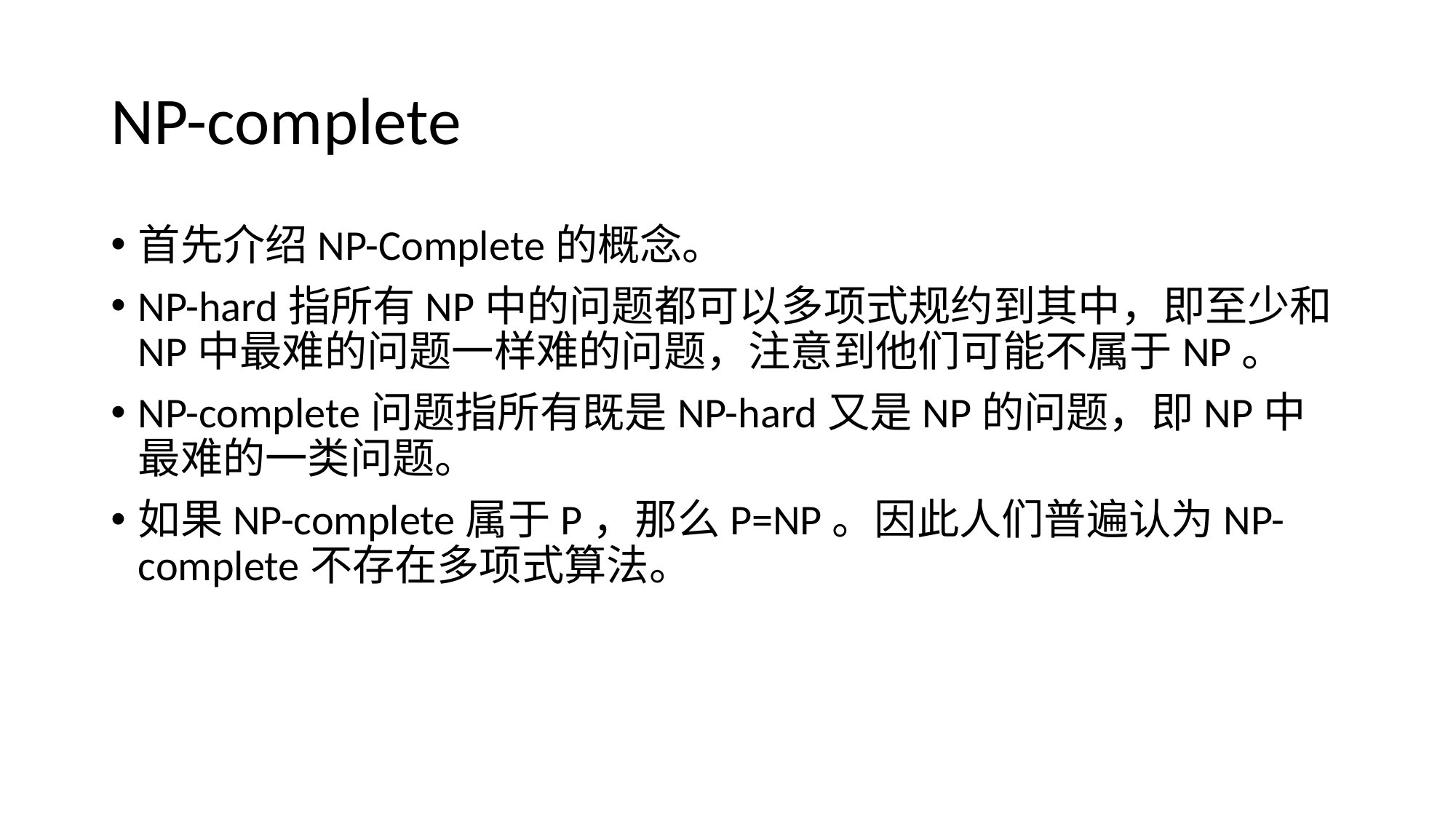

# NP-complete
首先介绍NP-Complete的概念。
NP-hard指所有NP中的问题都可以多项式规约到其中，即至少和NP中最难的问题一样难的问题，注意到他们可能不属于NP。
NP-complete问题指所有既是NP-hard又是NP的问题，即NP中最难的一类问题。
如果NP-complete属于P，那么P=NP。因此人们普遍认为NP-complete不存在多项式算法。